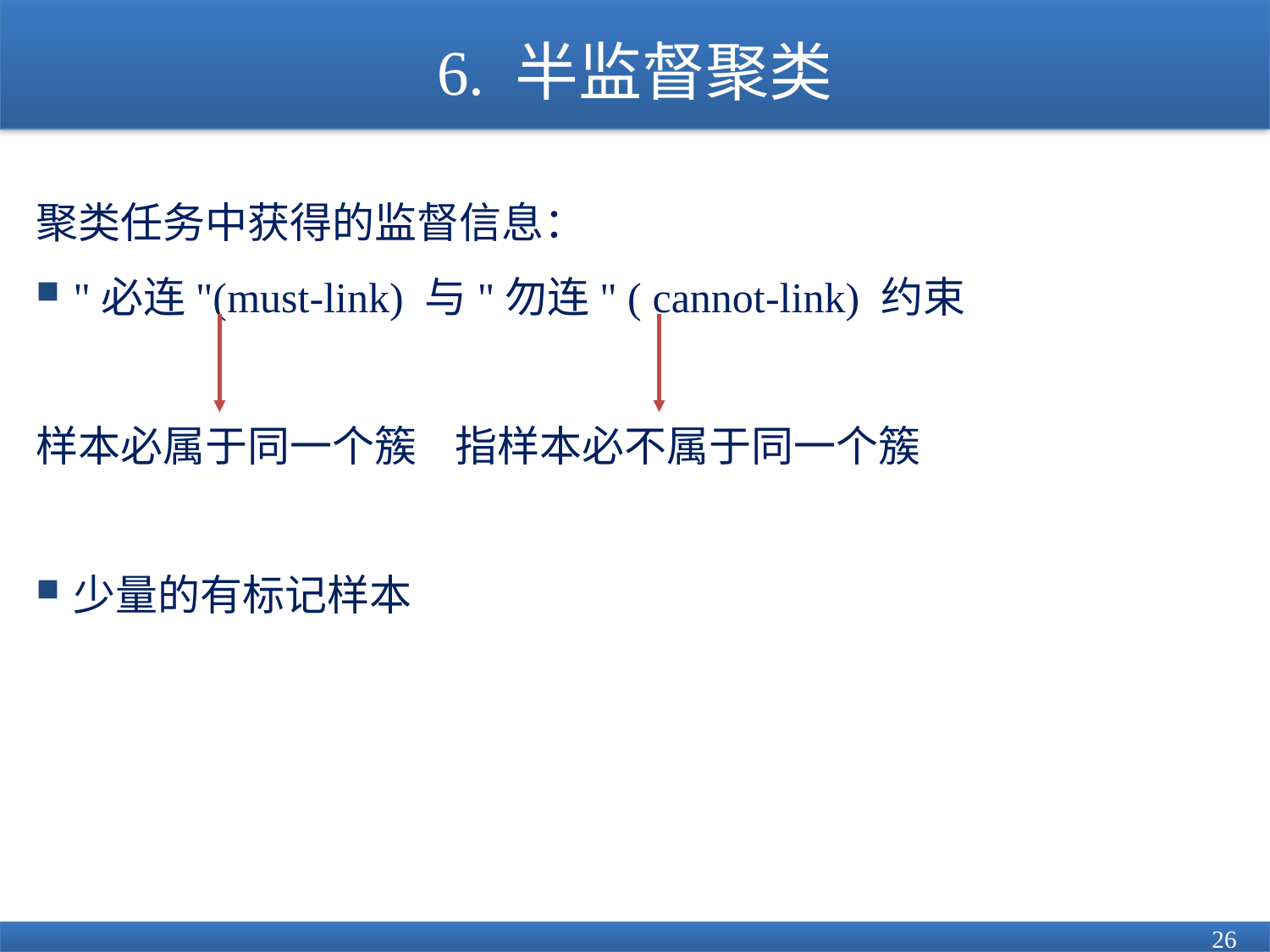

# 6. 半监督聚类
聚类任务中获得的监督信息：
"必连"(must-link) 与"勿连" ( cannot-link) 约束

样本必属于同一个簇    指样本必不属于同一个簇

少量的有标记样本

26